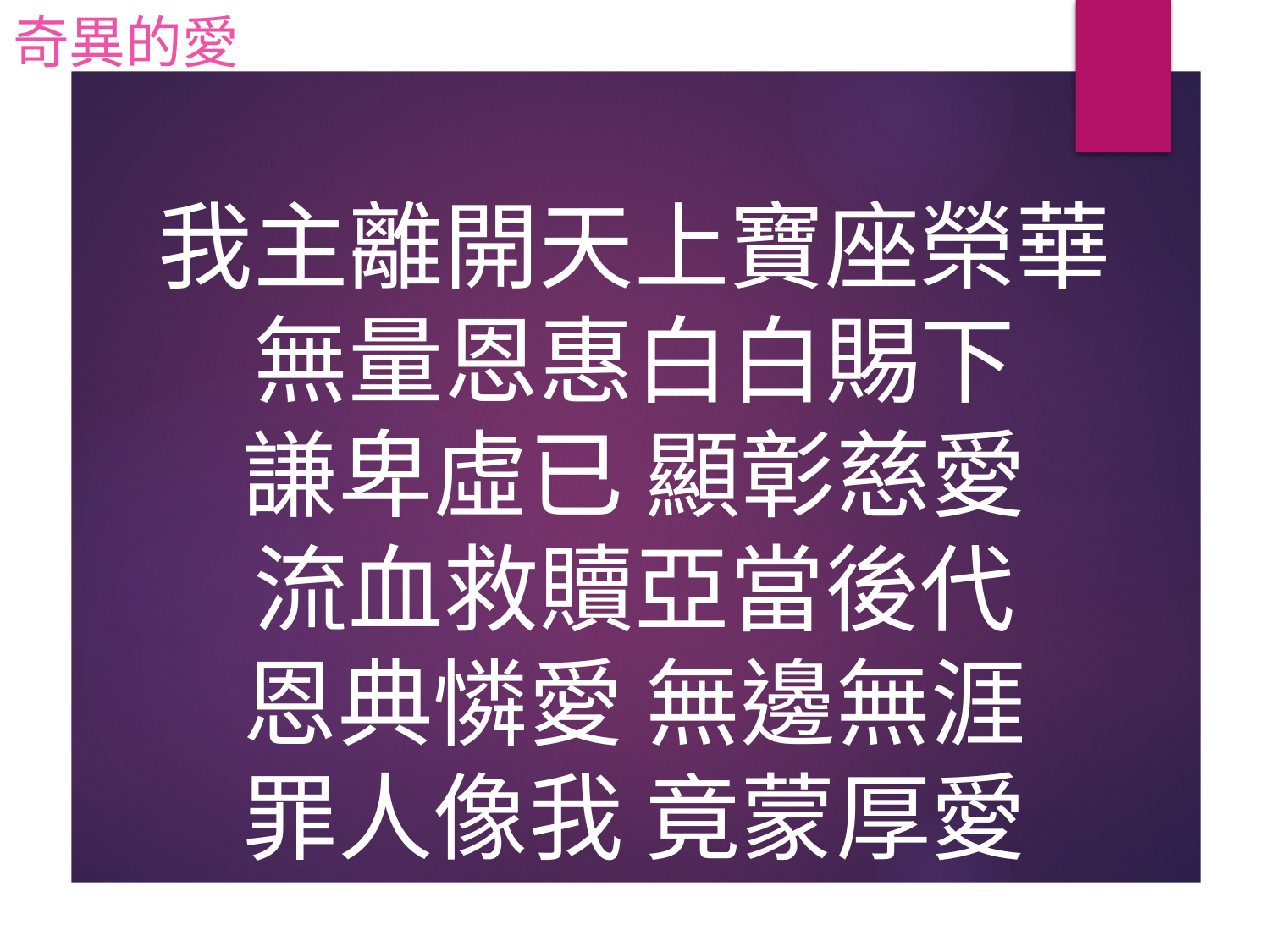

奇異的愛
# 我主離開天上寶座榮華 無量恩惠白白賜下 謙卑虛已 顯彰慈愛 流血救贖亞當後代 恩典憐愛 無邊無涯 罪人像我 竟蒙厚愛